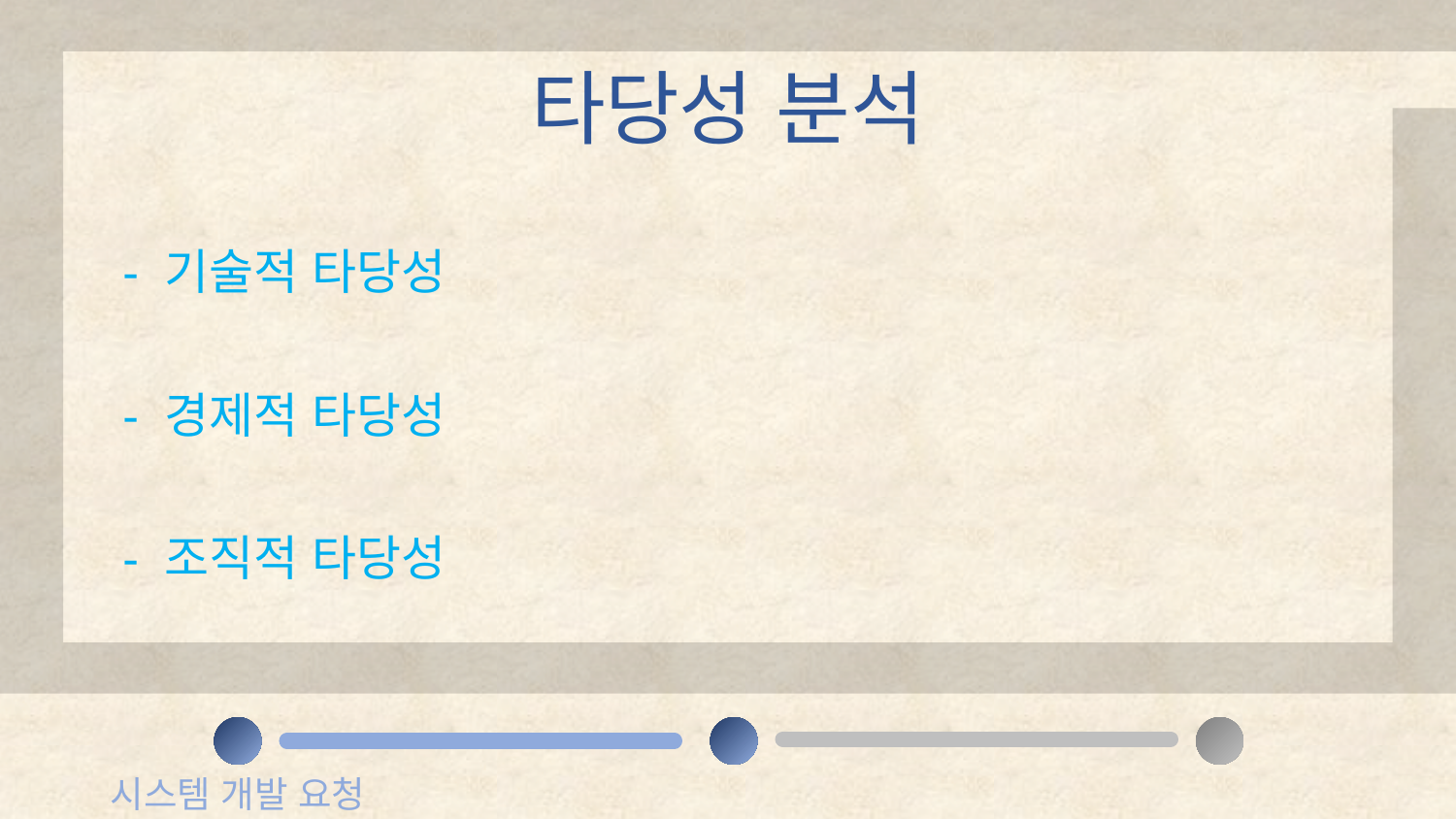

타당성 분석
- 기술적 타당성
- 경제적 타당성
- 조직적 타당성

시스템 개발 요청